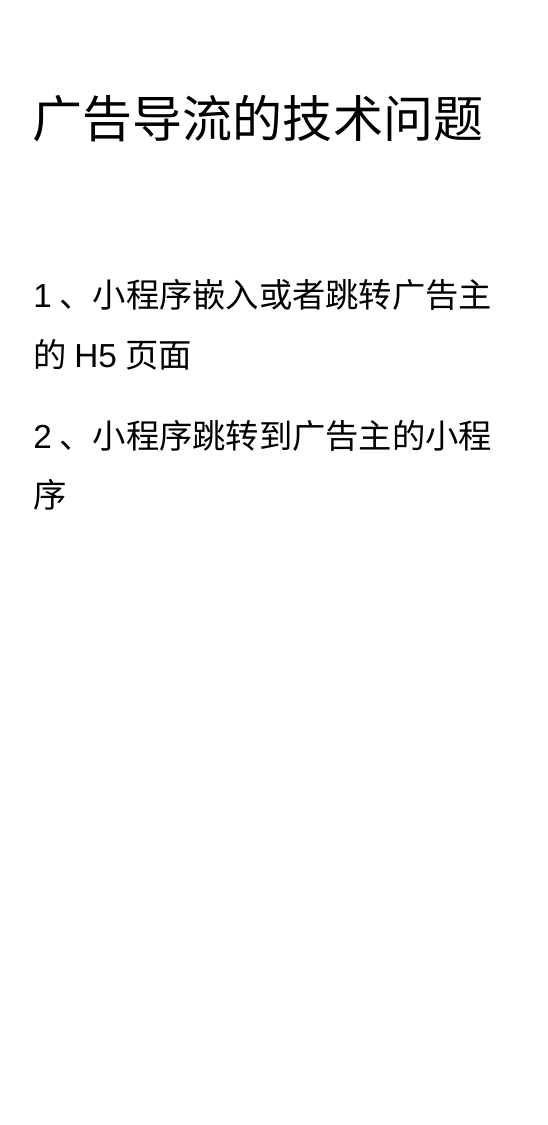

广告导流的技术问题
1、小程序嵌入或者跳转广告主的H5页面
2、小程序跳转到广告主的小程序